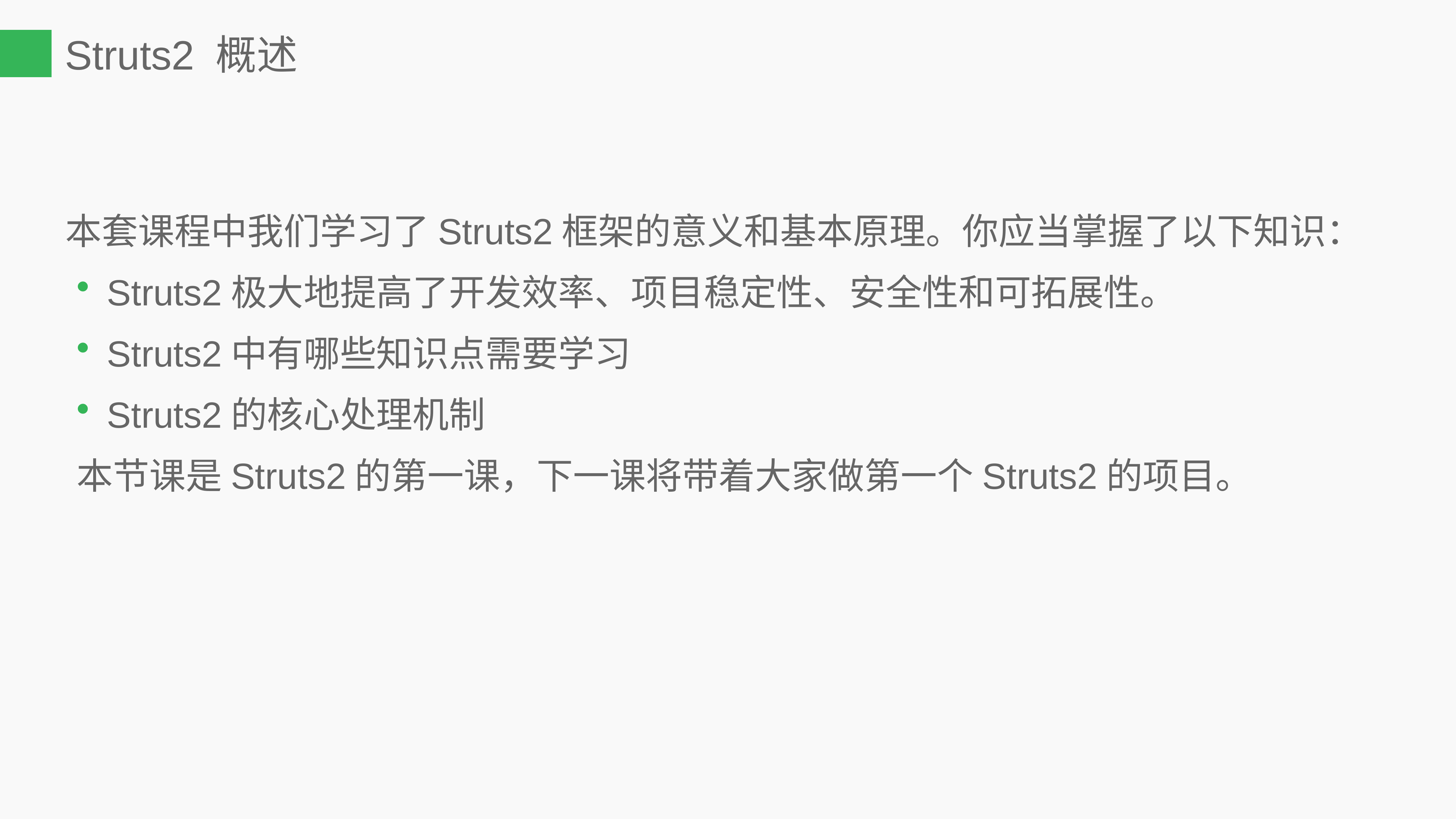

Struts2 概述

本套课程中我们学习了Struts2框架的意义和基本原理。你应当掌握了以下知识：
Struts2极大地提高了开发效率、项目稳定性、安全性和可拓展性。
Struts2中有哪些知识点需要学习
Struts2的核心处理机制
本节课是Struts2的第一课，下一课将带着大家做第一个Struts2的项目。